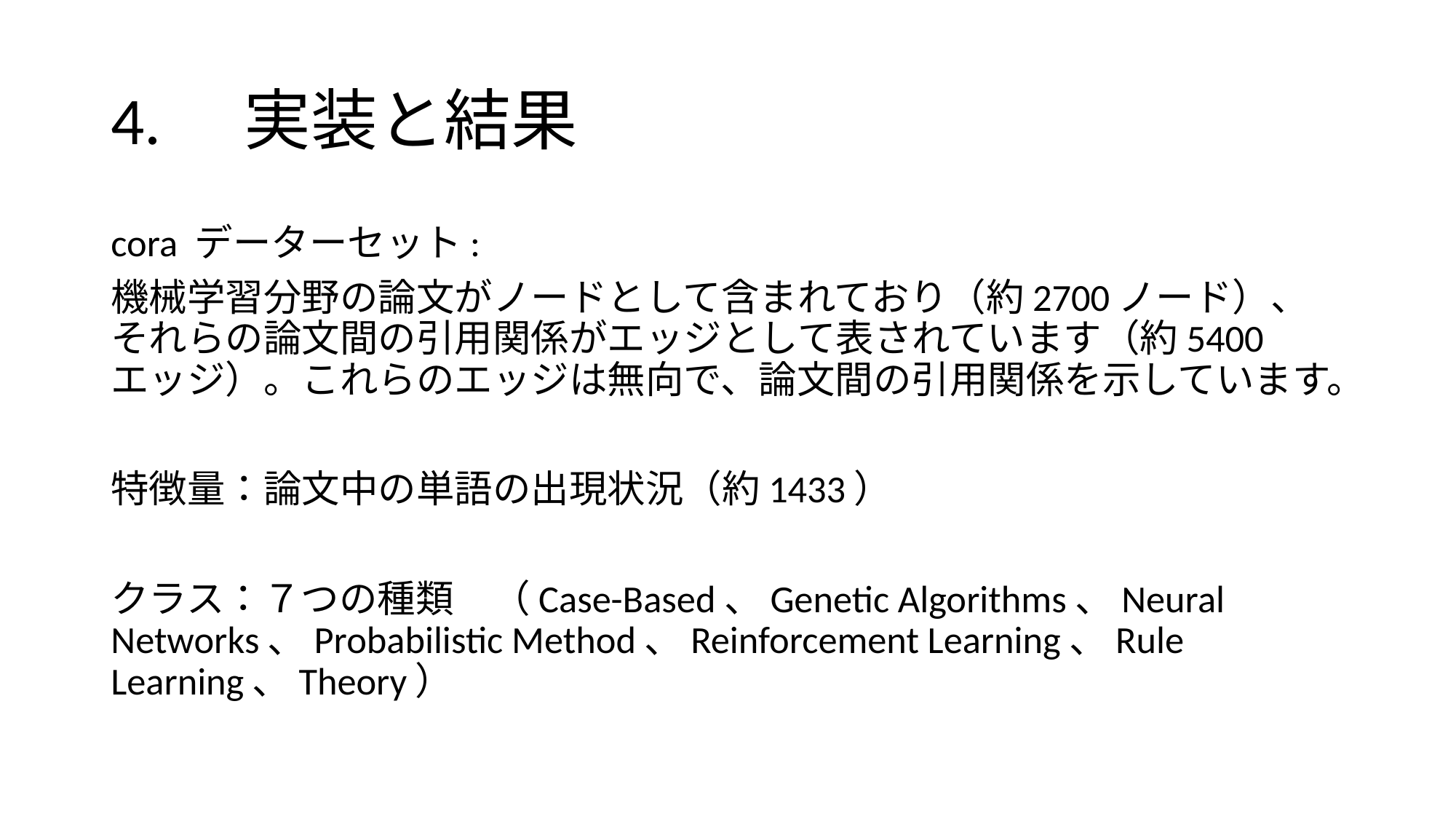

# 4.　実装と結果
cora データーセット:
機械学習分野の論文がノードとして含まれており（約2700ノード）、それらの論文間の引用関係がエッジとして表されています（約5400エッジ）。これらのエッジは無向で、論文間の引用関係を示しています。

特徴量：論文中の単語の出現状況（約1433）

クラス：７つの種類　（Case-Based、Genetic Algorithms、Neural Networks、Probabilistic Method、Reinforcement Learning、Rule Learning、Theory）